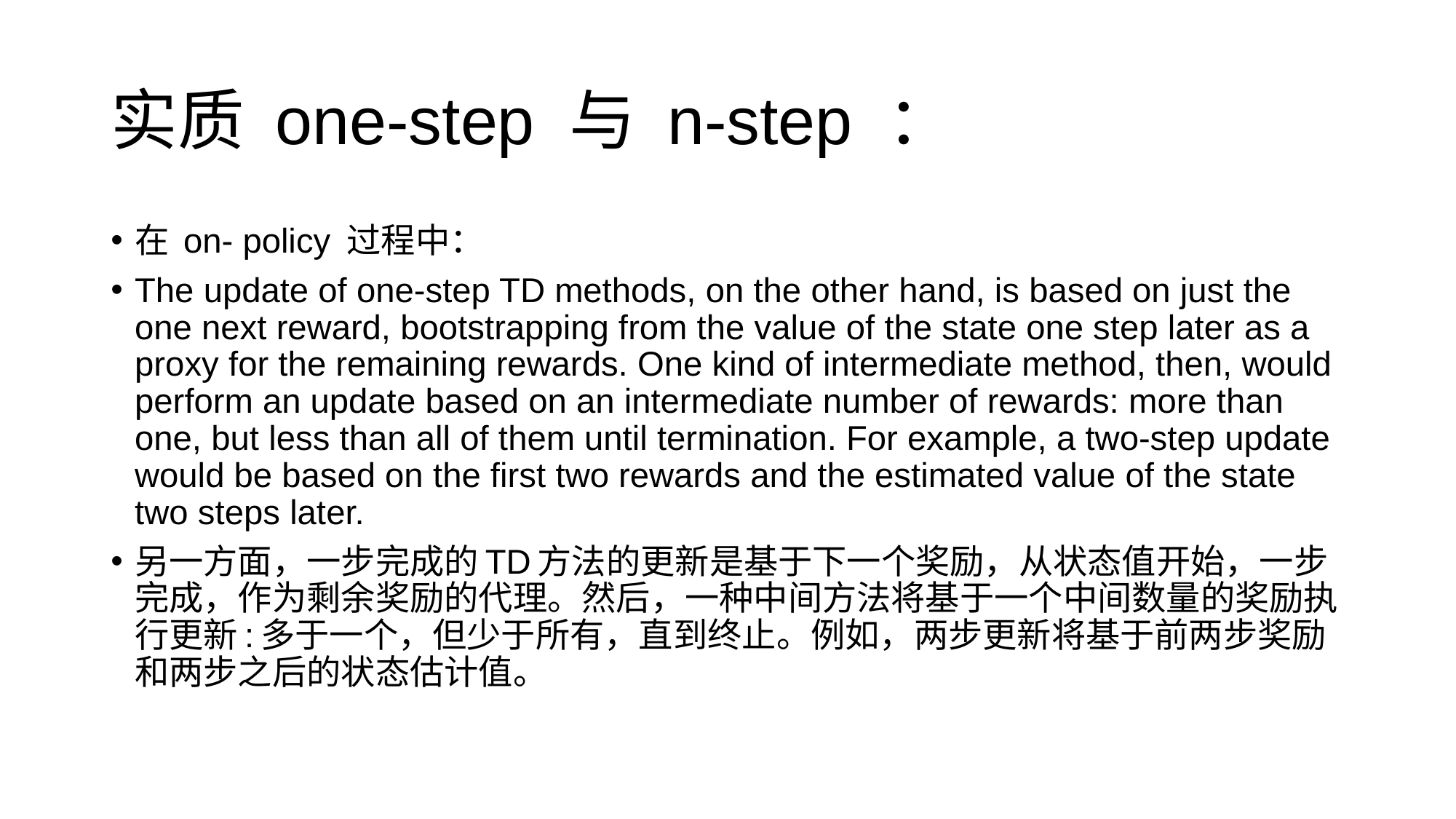

# 实质 one-step 与 n-step ：
在 on- policy 过程中：
The update of one-step TD methods, on the other hand, is based on just the one next reward, bootstrapping from the value of the state one step later as a proxy for the remaining rewards. One kind of intermediate method, then, would perform an update based on an intermediate number of rewards: more than one, but less than all of them until termination. For example, a two-step update would be based on the first two rewards and the estimated value of the state two steps later.
另一方面，一步完成的TD方法的更新是基于下一个奖励，从状态值开始，一步完成，作为剩余奖励的代理。然后，一种中间方法将基于一个中间数量的奖励执行更新:多于一个，但少于所有，直到终止。例如，两步更新将基于前两步奖励和两步之后的状态估计值。